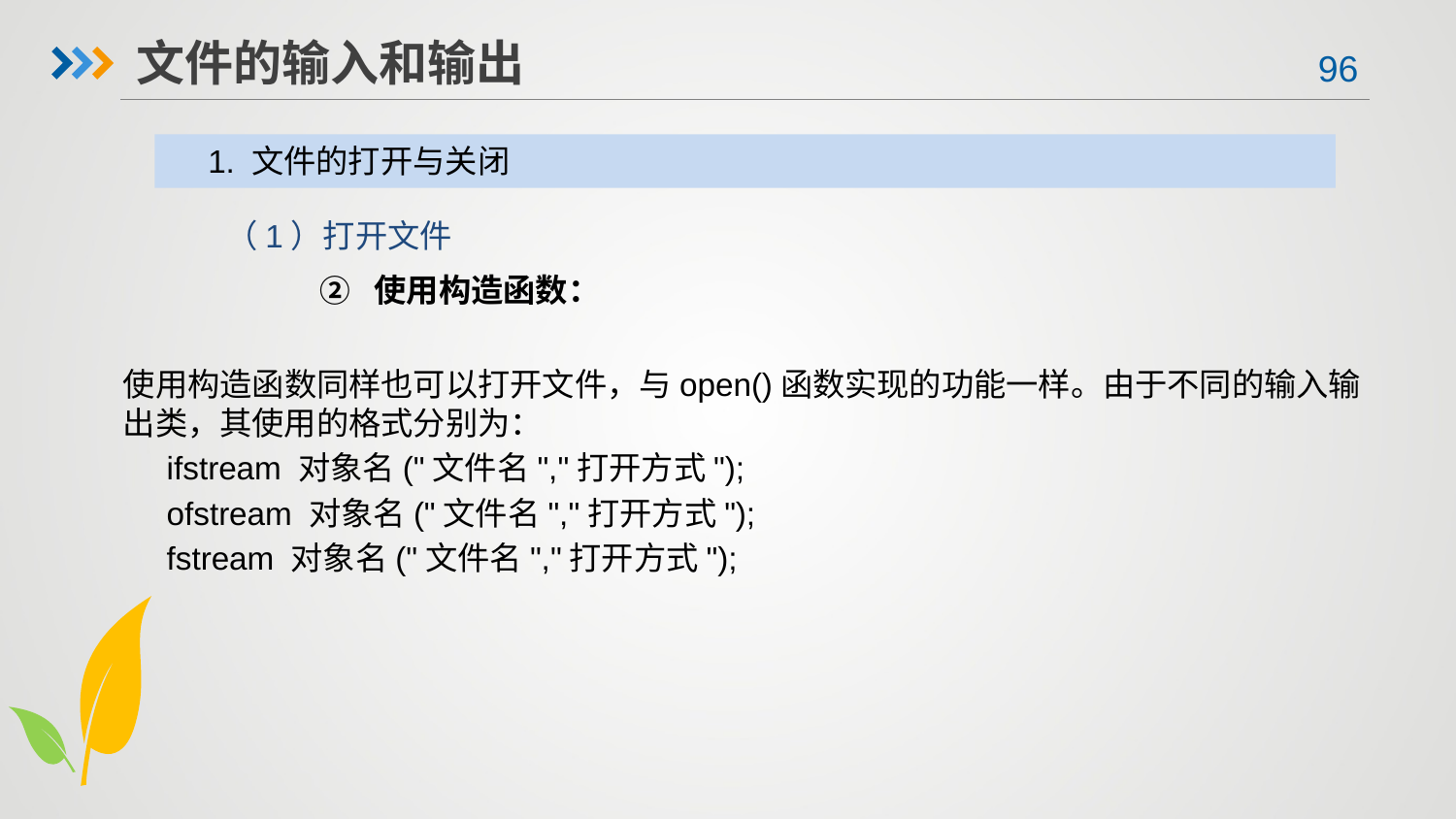

文件的输入和输出

1. 文件的打开与关闭
（1）打开文件
使用构造函数：
使用构造函数同样也可以打开文件，与open()函数实现的功能一样。由于不同的输入输出类，其使用的格式分别为：
ifstream 对象名("文件名","打开方式");
ofstream 对象名("文件名","打开方式");
fstream 对象名("文件名","打开方式");